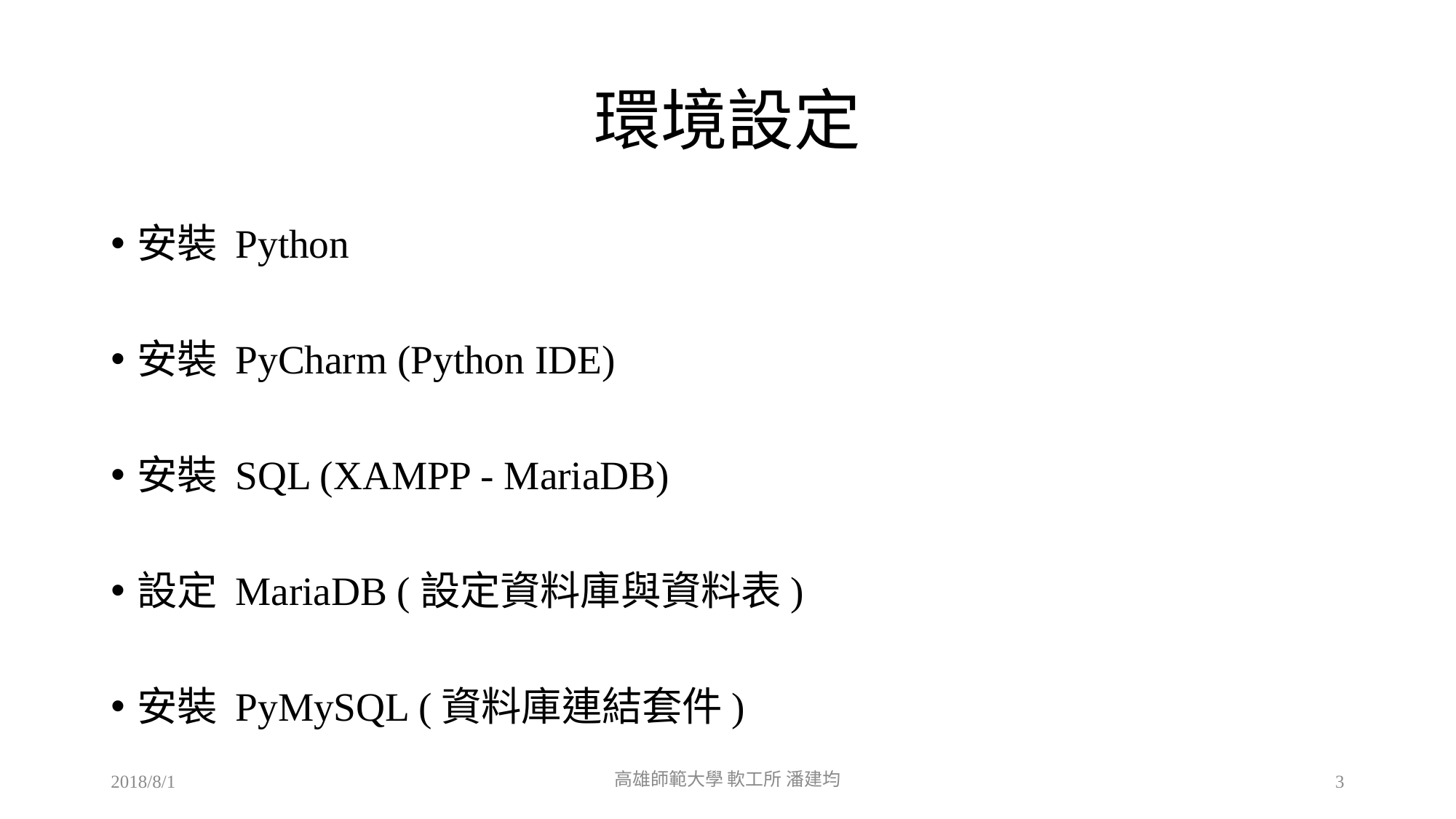

# 環境設定
安裝 Python

安裝 PyCharm (Python IDE)

安裝 SQL (XAMPP - MariaDB)

設定 MariaDB (設定資料庫與資料表)

安裝 PyMySQL (資料庫連結套件)

2018/8/1
高雄師範大學 軟工所 潘建均
3